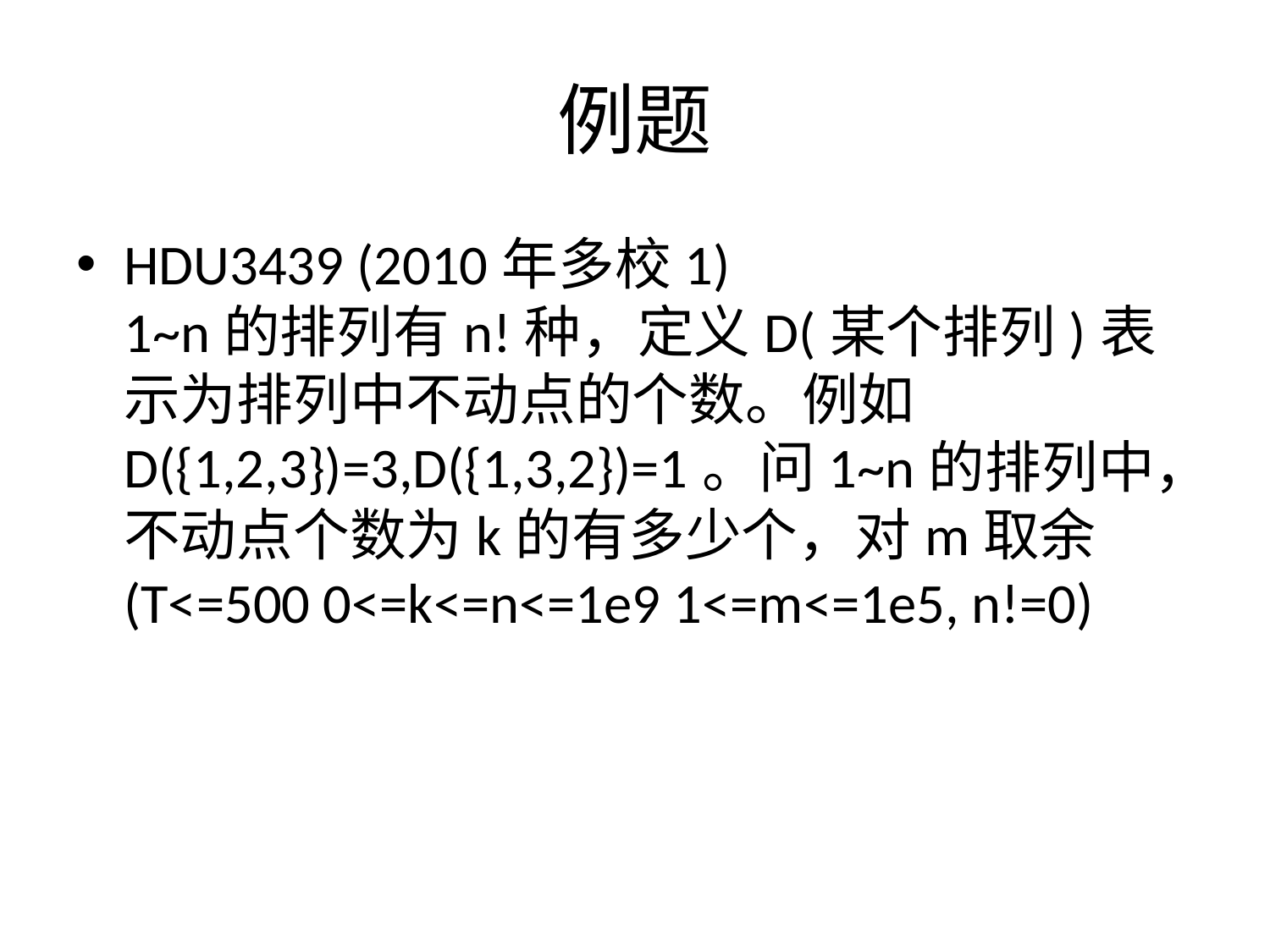

# 例题
HDU3439 (2010年多校1)
1~n的排列有n!种，定义D(某个排列)表示为排列中不动点的个数。例如D({1,2,3})=3,D({1,3,2})=1。问1~n的排列中，不动点个数为k的有多少个，对m取余
(T<=500 0<=k<=n<=1e9 1<=m<=1e5, n!=0)